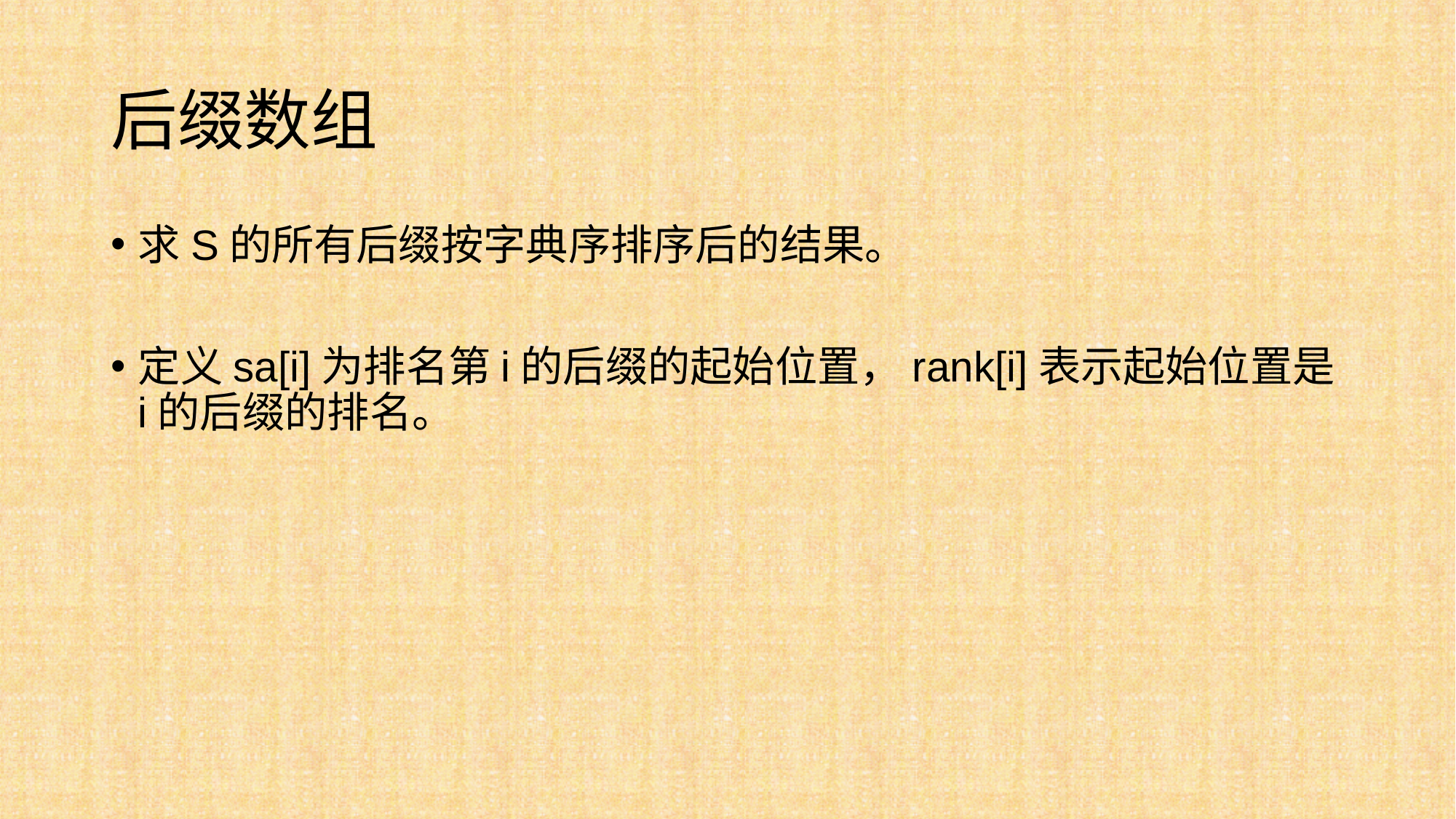

# 后缀数组
求S的所有后缀按字典序排序后的结果。

定义sa[i]为排名第i的后缀的起始位置，rank[i]表示起始位置是i的后缀的排名。